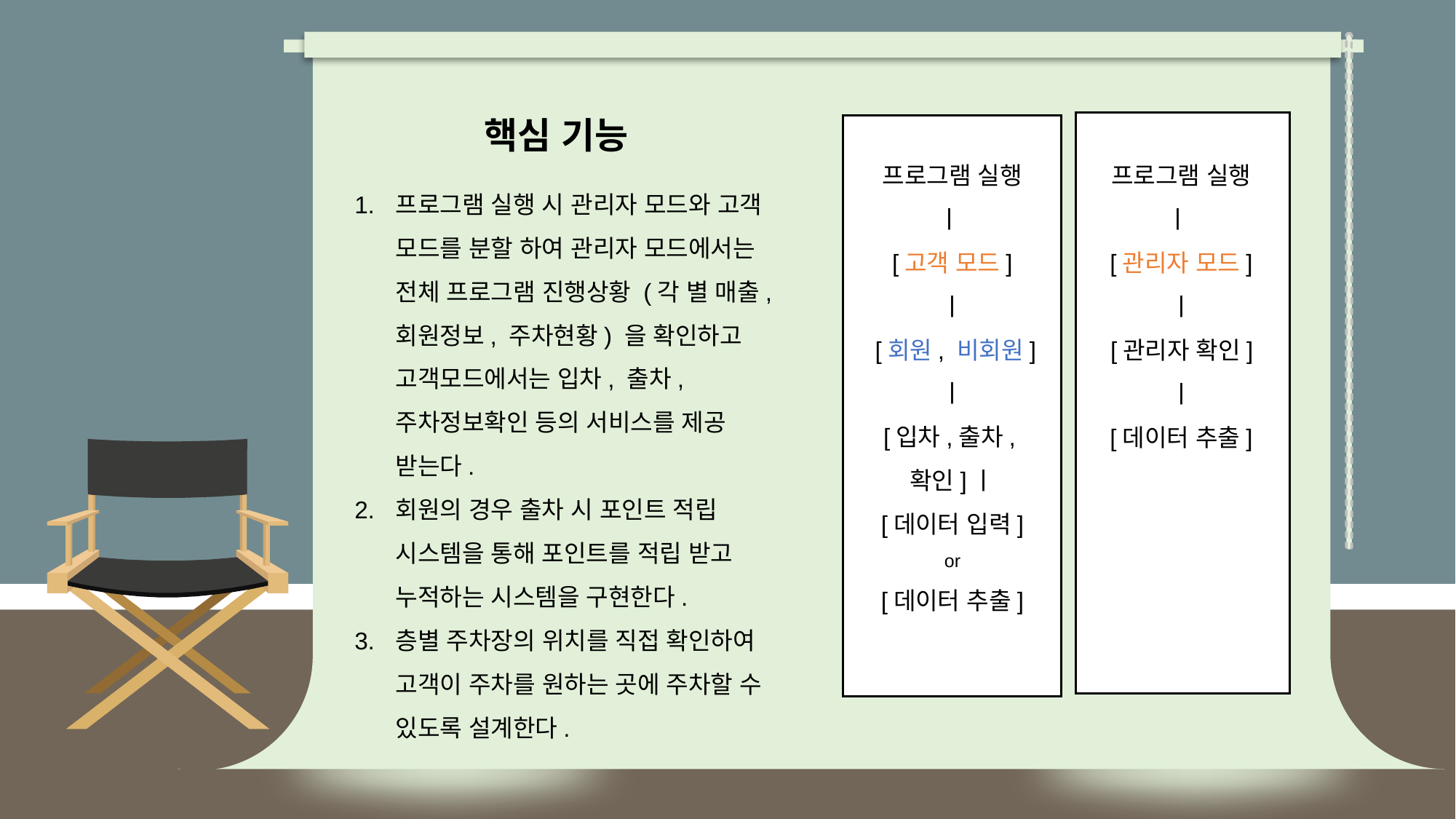

핵심 기능

프로그램 실행 ㅣ
[고객 모드]
ㅣ
 [회원, 비회원]ㅣ
[입차,출차,확인]ㅣ
[데이터 입력]
or
[데이터 추출]

프로그램 실행 ㅣ
[관리자 모드]
ㅣ
 [관리자 확인]ㅣ
[데이터 추출]
프로그램 실행 시 관리자 모드와 고객 모드를 분할 하여 관리자 모드에서는 전체 프로그램 진행상황 (각 별 매출, 회원정보, 주차현황) 을 확인하고 고객모드에서는 입차, 출차, 주차정보확인 등의 서비스를 제공 받는다.
회원의 경우 출차 시 포인트 적립 시스템을 통해 포인트를 적립 받고 누적하는 시스템을 구현한다.
층별 주차장의 위치를 직접 확인하여 고객이 주차를 원하는 곳에 주차할 수 있도록 설계한다.